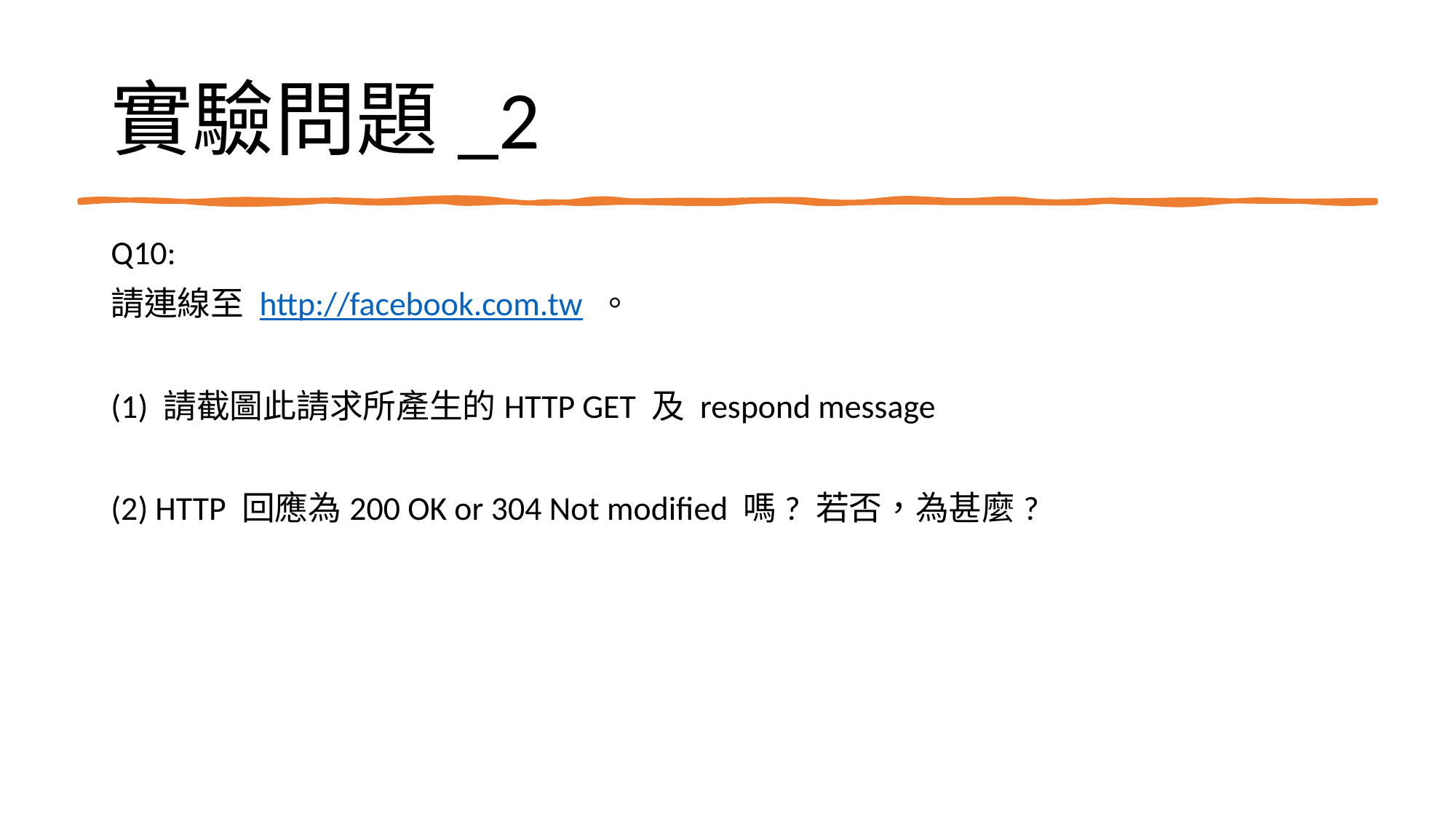

# 實驗問題_2

Q10:
請連線至 http://facebook.com.tw 。

(1) 請截圖此請求所產生的HTTP GET 及 respond message

(2) HTTP 回應為200 OK or 304 Not modified 嗎? 若否，為甚麼?